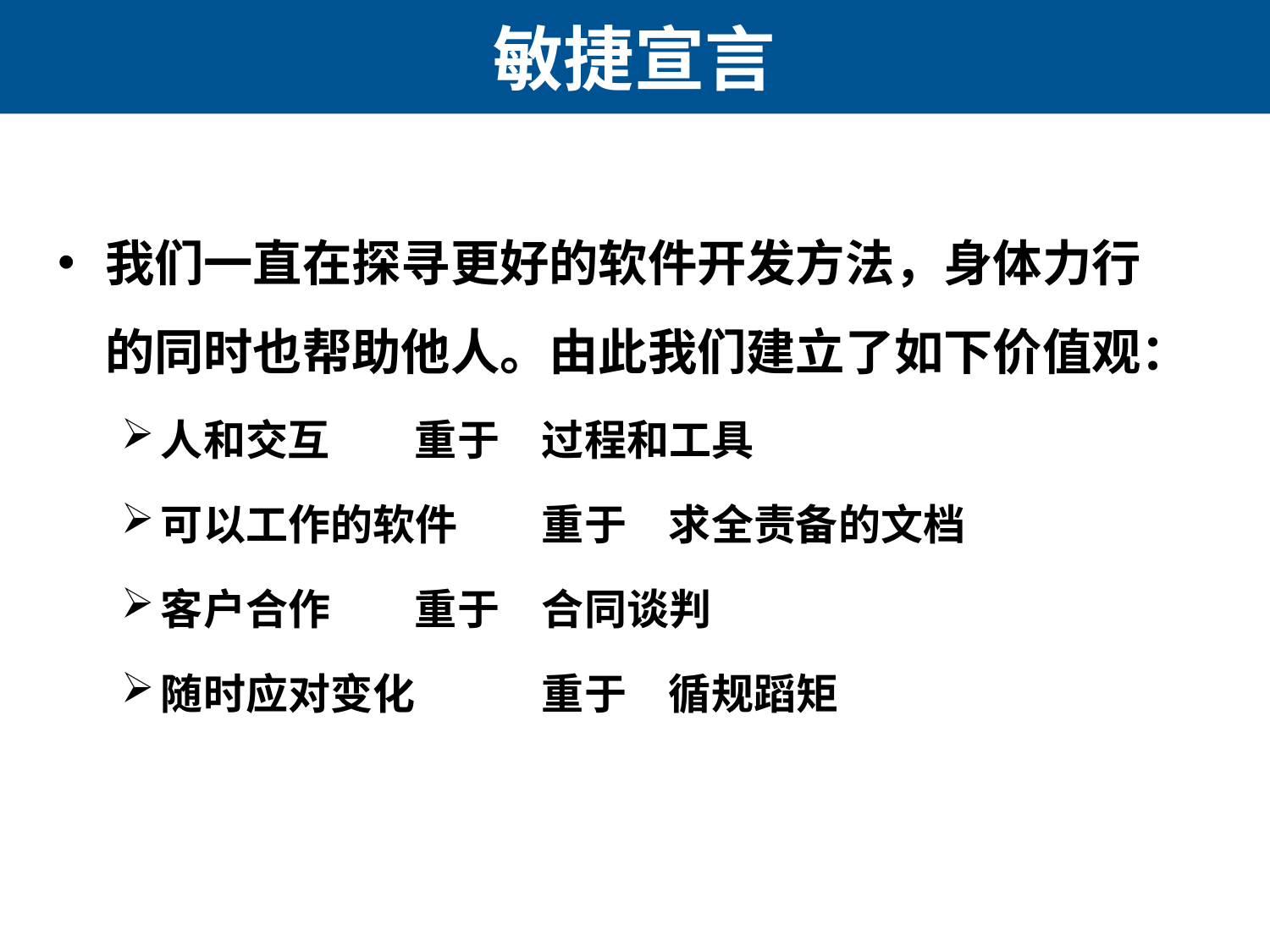

# 敏捷宣言
我们一直在探寻更好的软件开发方法，身体力行的同时也帮助他人。由此我们建立了如下价值观：
人和交互	重于	过程和工具
可以工作的软件	重于	求全责备的文档
客户合作	重于	合同谈判
随时应对变化	重于	循规蹈矩